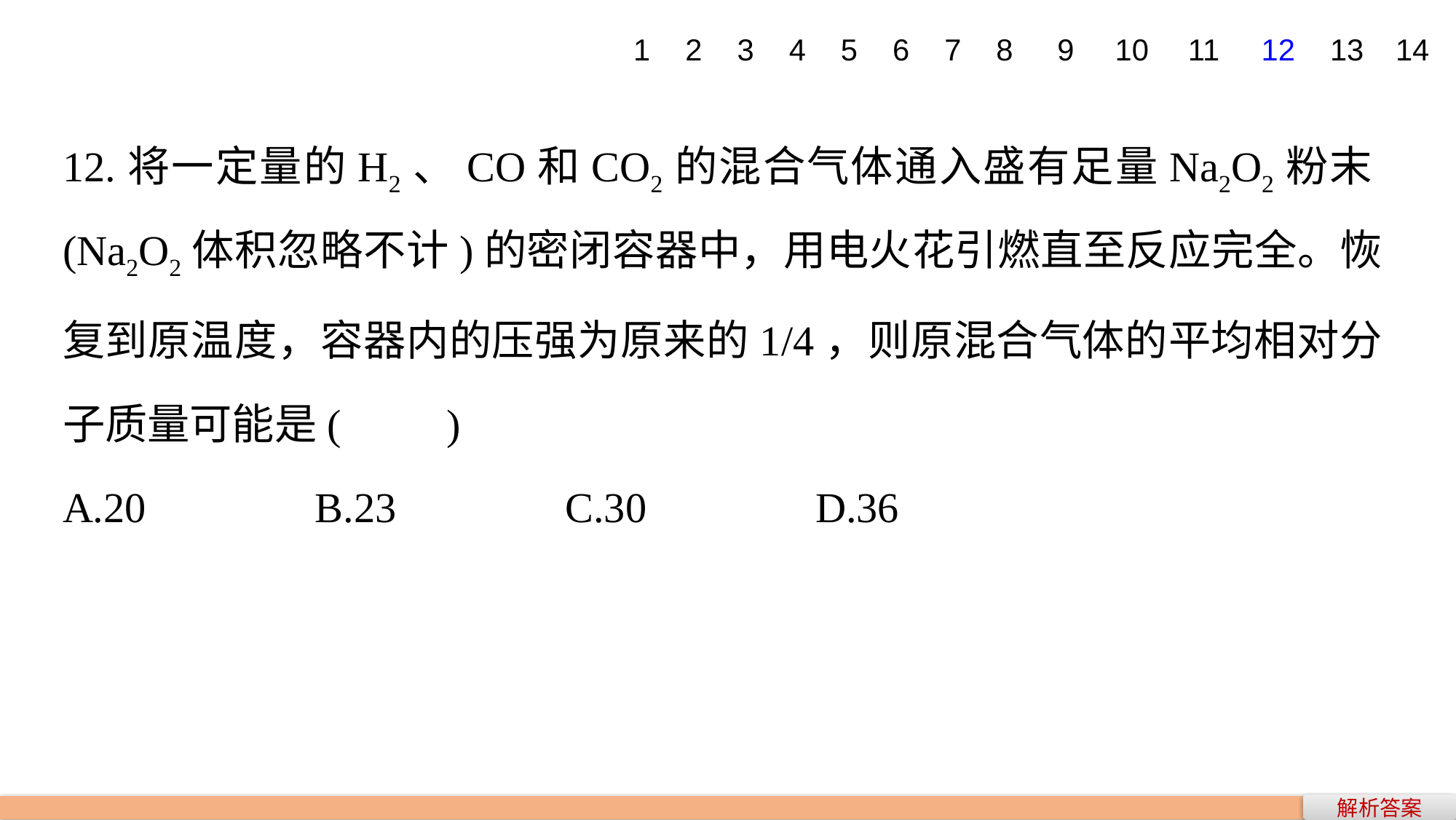

1
2
3
4
5
6
7
8
9
10
11
12
13
14
12.将一定量的H2、CO和CO2的混合气体通入盛有足量Na2O2粉末(Na2O2体积忽略不计)的密闭容器中，用电火花引燃直至反应完全。恢复到原温度，容器内的压强为原来的1/4，则原混合气体的平均相对分子质量可能是(　　)
A.20                B.23                C.30                D.36
解析答案